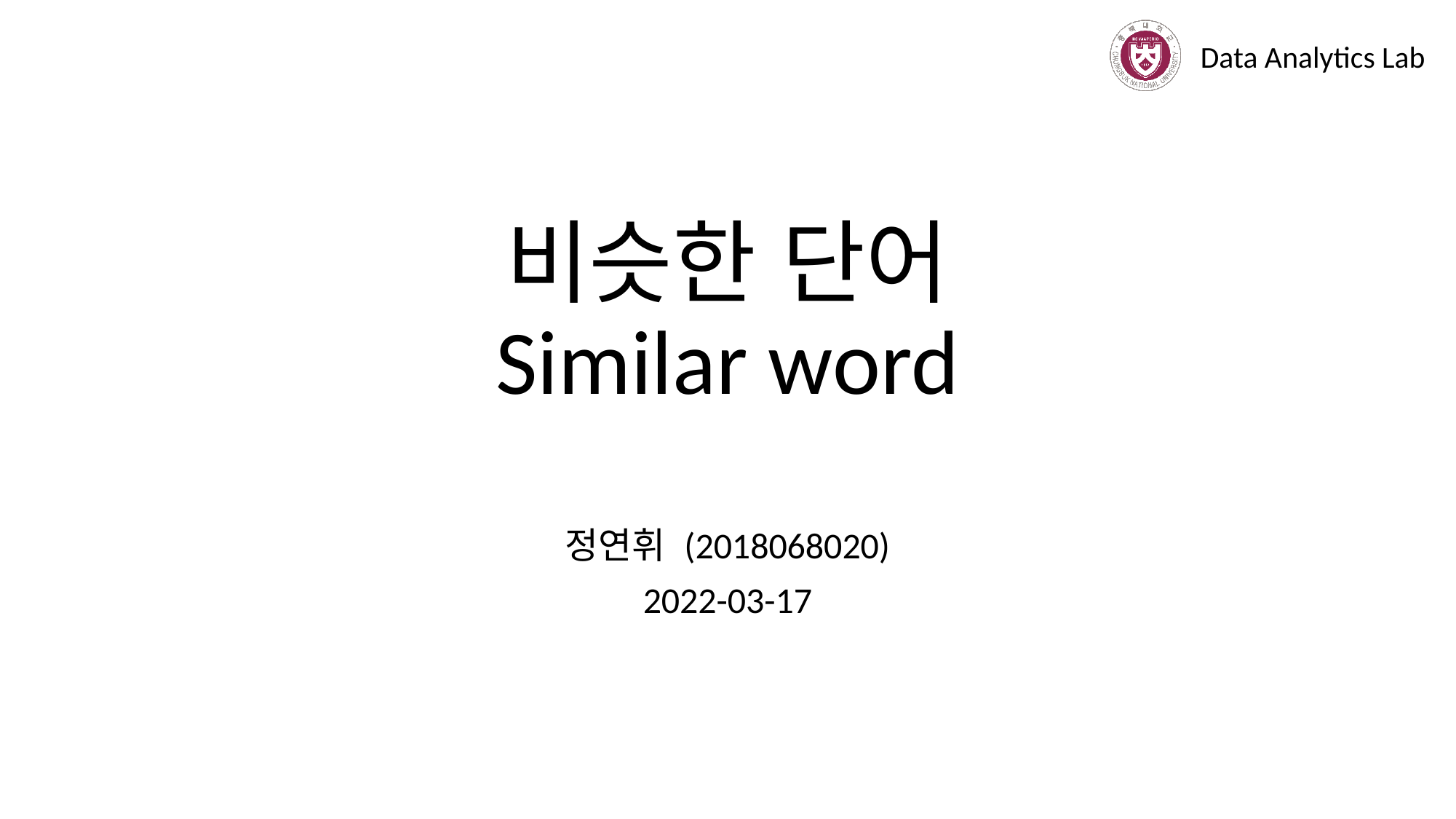

# 비슷한 단어 Similar word
정연휘 (2018068020)
2022-03-17